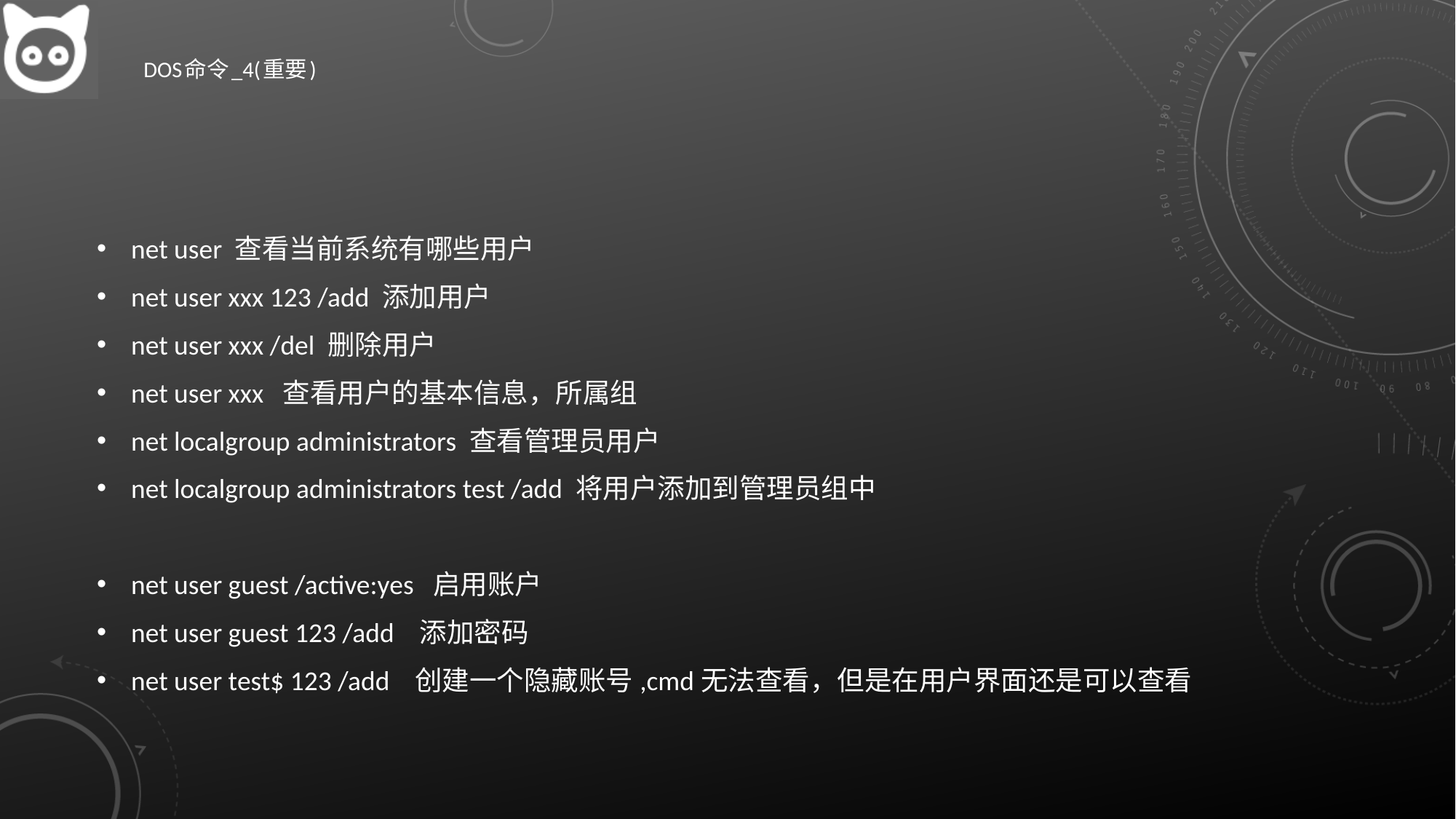

# dos命令_4(重要)
net user 查看当前系统有哪些用户
net user xxx 123 /add 添加用户
net user xxx /del 删除用户
net user xxx  查看用户的基本信息，所属组
net localgroup administrators 查看管理员用户
net localgroup administrators test /add 将用户添加到管理员组中

net user guest /active:yes  启用账户
net user guest 123 /add   添加密码
net user test$ 123 /add   创建一个隐藏账号,cmd无法查看，但是在用户界面还是可以查看